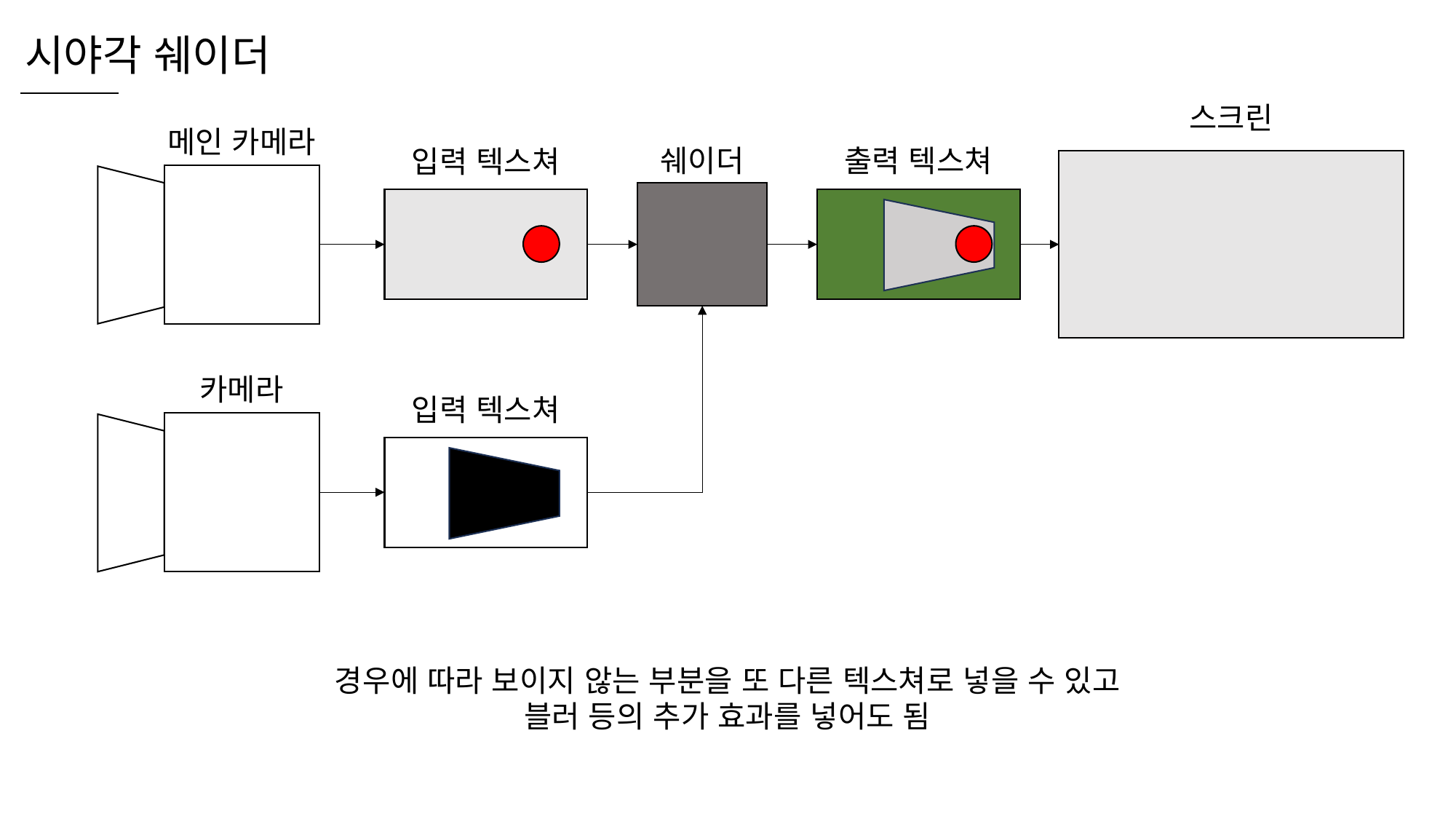

시야각 쉐이더
스크린
메인 카메라
쉐이더
출력 텍스쳐
입력 텍스쳐

카메라
입력 텍스쳐

경우에 따라 보이지 않는 부분을 또 다른 텍스쳐로 넣을 수 있고
블러 등의 추가 효과를 넣어도 됨